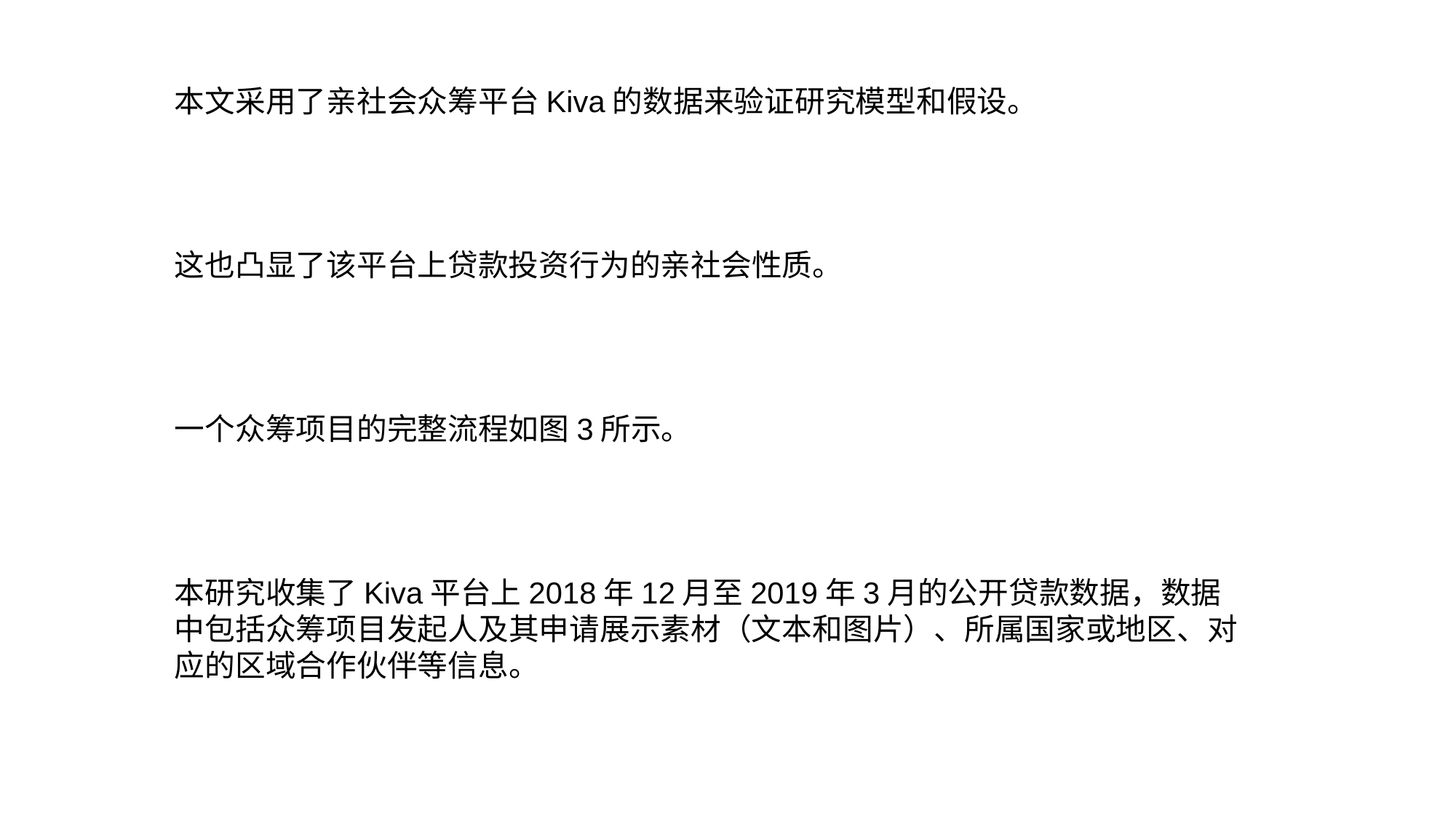

本文采用了亲社会众筹平台Kiva的数据来验证研究模型和假设。

这也凸显了该平台上贷款投资行为的亲社会性质。
一个众筹项目的完整流程如图3所示。
本研究收集了Kiva平台上2018年12月至2019年3月的公开贷款数据，数据中包括众筹项目发起人及其申请展示素材（文本和图片）、所属国家或地区、对应的区域合作伙伴等信息。